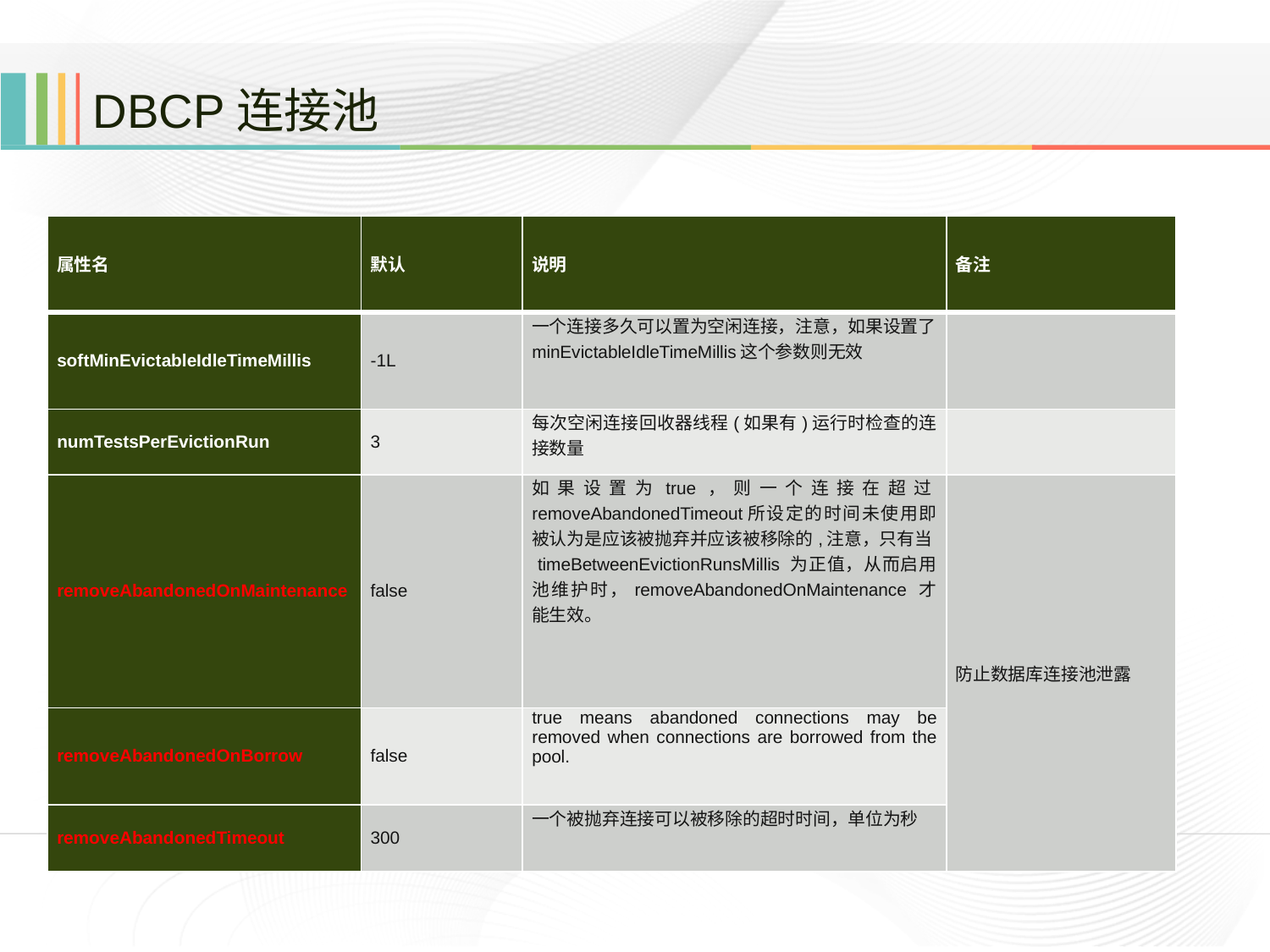

DBCP连接池

| 属性名 | 默认 | 说明 | 备注 |
| --- | --- | --- | --- |
| softMinEvictableIdleTimeMillis | -1L | 一个连接多久可以置为空闲连接，注意，如果设置了minEvictableIdleTimeMillis这个参数则无效 |  |
| numTestsPerEvictionRun | 3 | 每次空闲连接回收器线程(如果有)运行时检查的连接数量 |  |
| removeAbandonedOnMaintenance | false | 如果设置为true，则一个连接在超过removeAbandonedTimeout所设定的时间未使用即被认为是应该被抛弃并应该被移除的,注意，只有当 timeBetweenEvictionRunsMillis 为正值，从而启用池维护时，removeAbandonedOnMaintenance 才能生效。 | 防止数据库连接池泄露 |
| removeAbandonedOnBorrow | false | true means abandoned connections may be removed when connections are borrowed from the pool. |  |
| removeAbandonedTimeout | 300 | 一个被抛弃连接可以被移除的超时时间，单位为秒 |  |